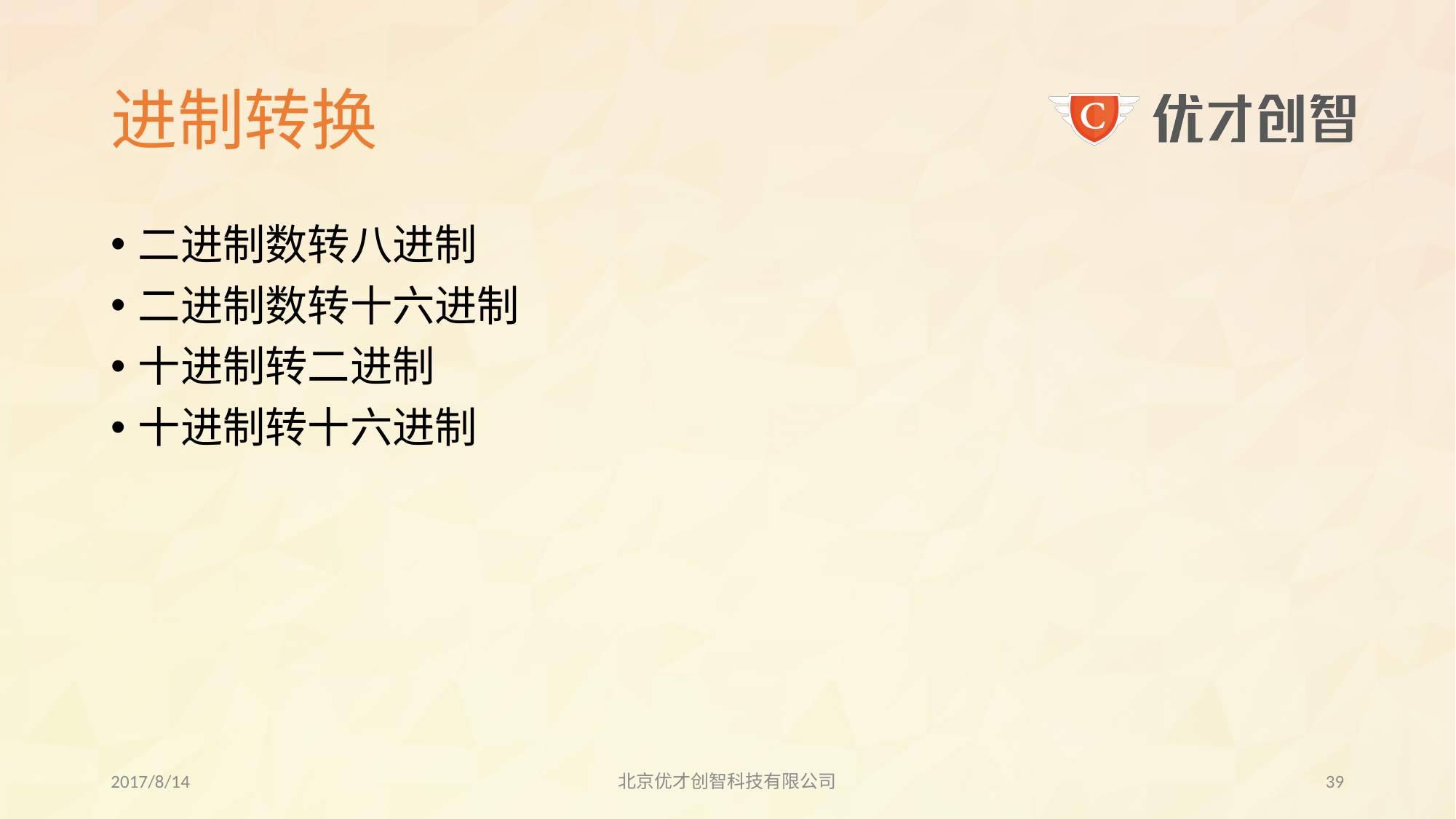

# 进制转换
二进制数转八进制
二进制数转十六进制
十进制转二进制
十进制转十六进制
2017/8/14
北京优才创智科技有限公司
39